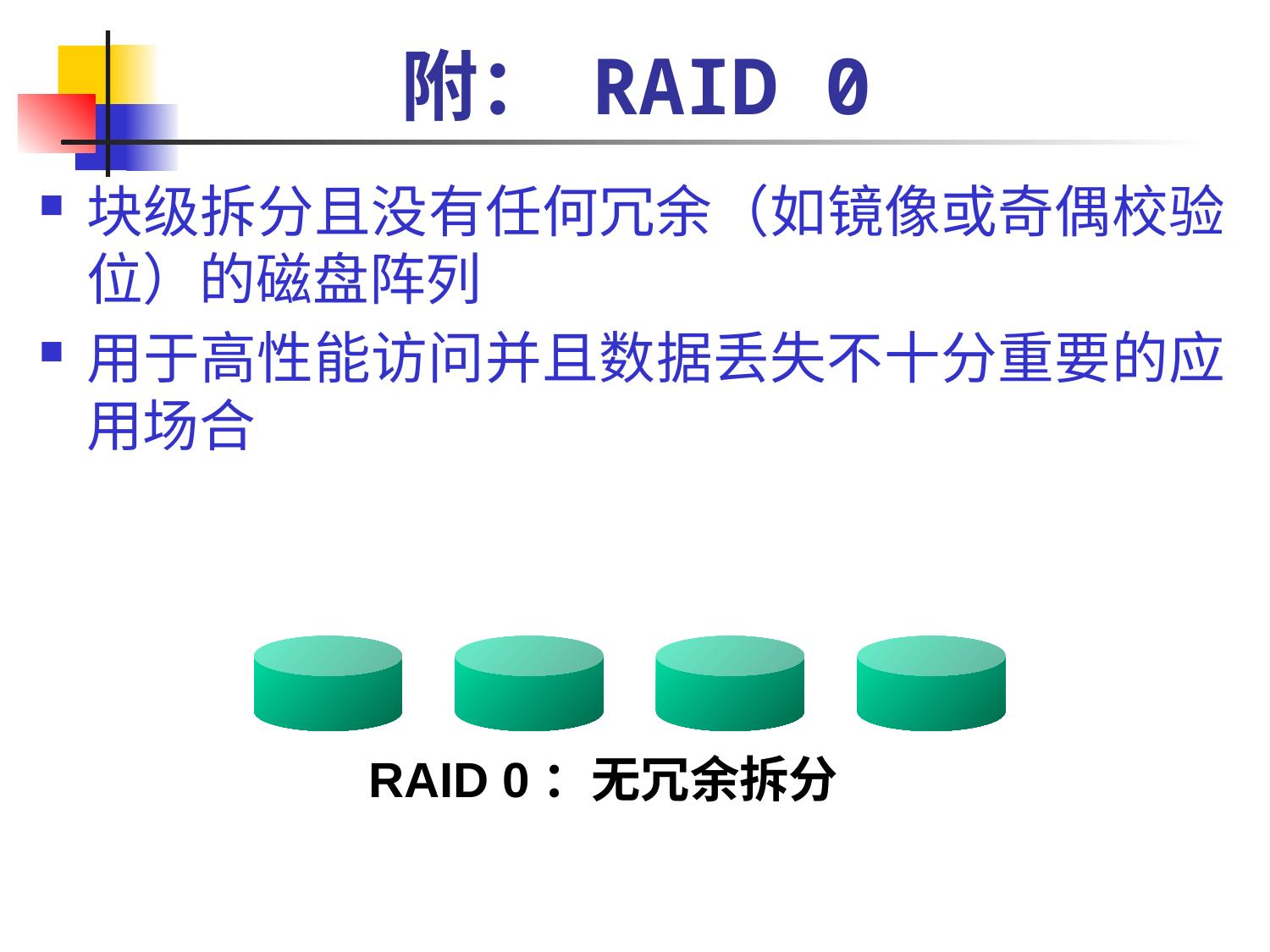

# 附： RAID 0
块级拆分且没有任何冗余（如镜像或奇偶校验位）的磁盘阵列
用于高性能访问并且数据丢失不十分重要的应用场合

RAID 0：无冗余拆分